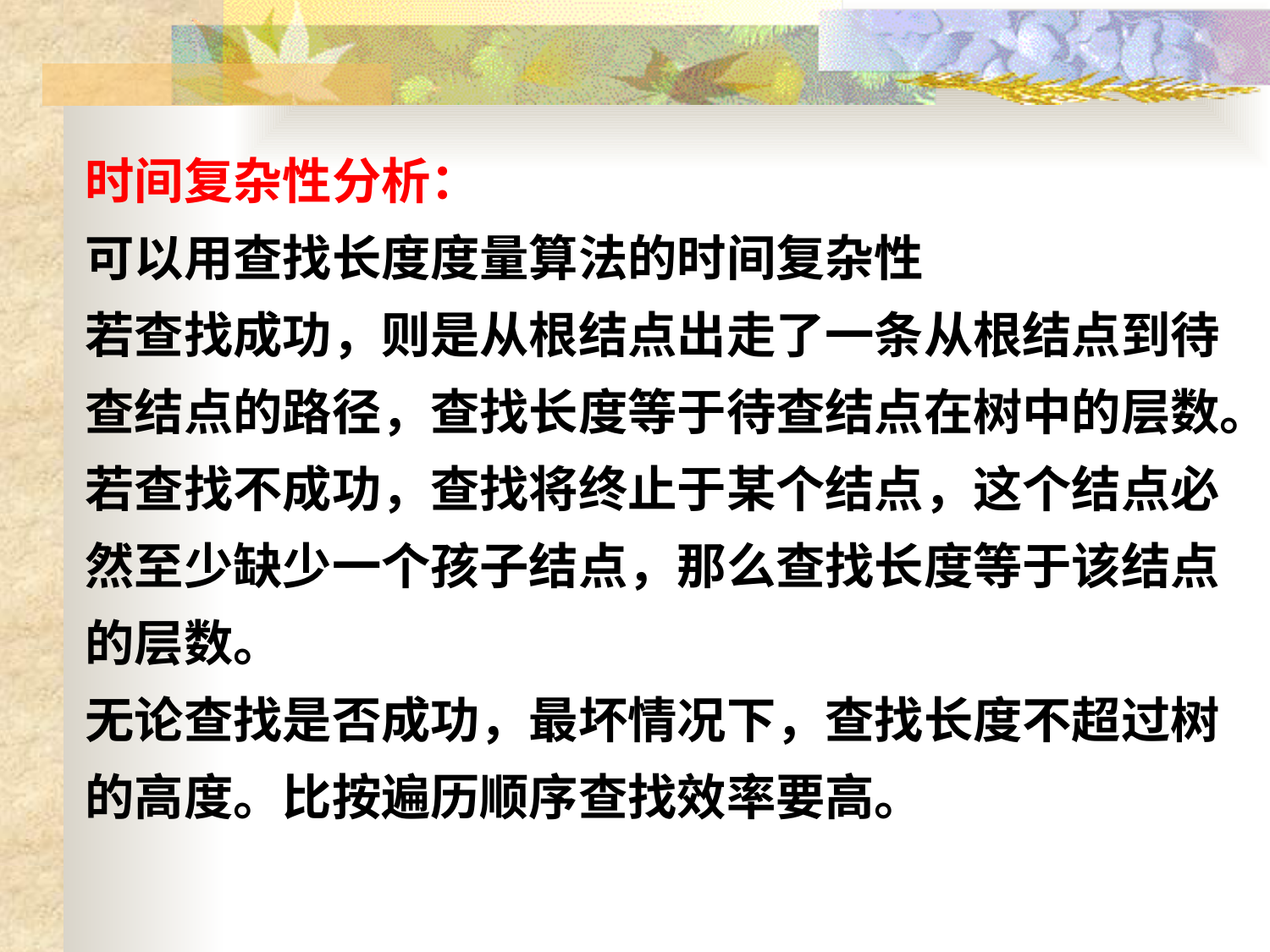

时间复杂性分析：
可以用查找长度度量算法的时间复杂性
若查找成功，则是从根结点出走了一条从根结点到待查结点的路径，查找长度等于待查结点在树中的层数。
若查找不成功，查找将终止于某个结点，这个结点必然至少缺少一个孩子结点，那么查找长度等于该结点的层数。
无论查找是否成功，最坏情况下，查找长度不超过树的高度。比按遍历顺序查找效率要高。